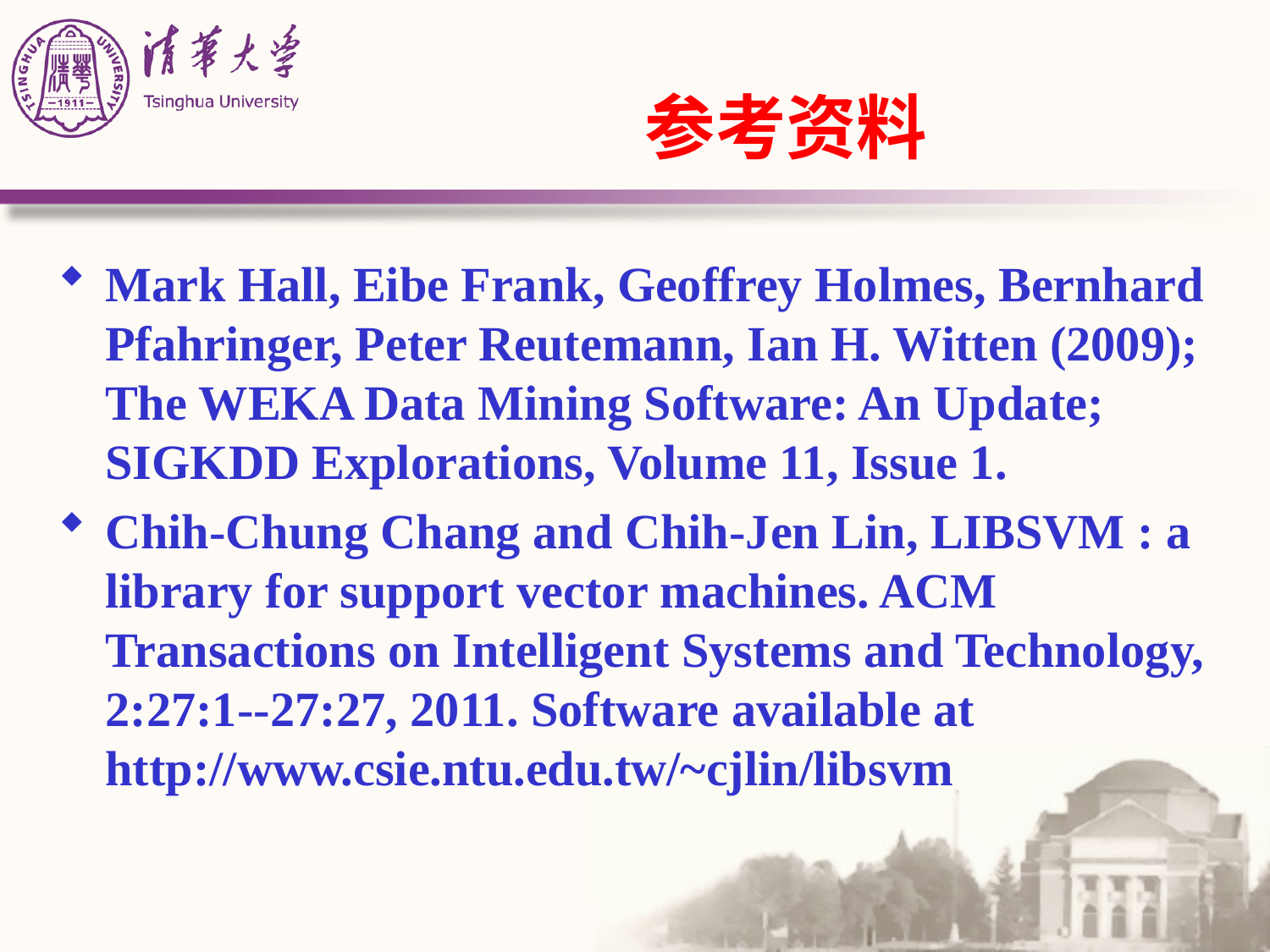

# 参考资料
Mark Hall, Eibe Frank, Geoffrey Holmes, Bernhard Pfahringer, Peter Reutemann, Ian H. Witten (2009); The WEKA Data Mining Software: An Update; SIGKDD Explorations, Volume 11, Issue 1.
Chih-Chung Chang and Chih-Jen Lin, LIBSVM : a library for support vector machines. ACM Transactions on Intelligent Systems and Technology, 2:27:1--27:27, 2011. Software available at http://www.csie.ntu.edu.tw/~cjlin/libsvm